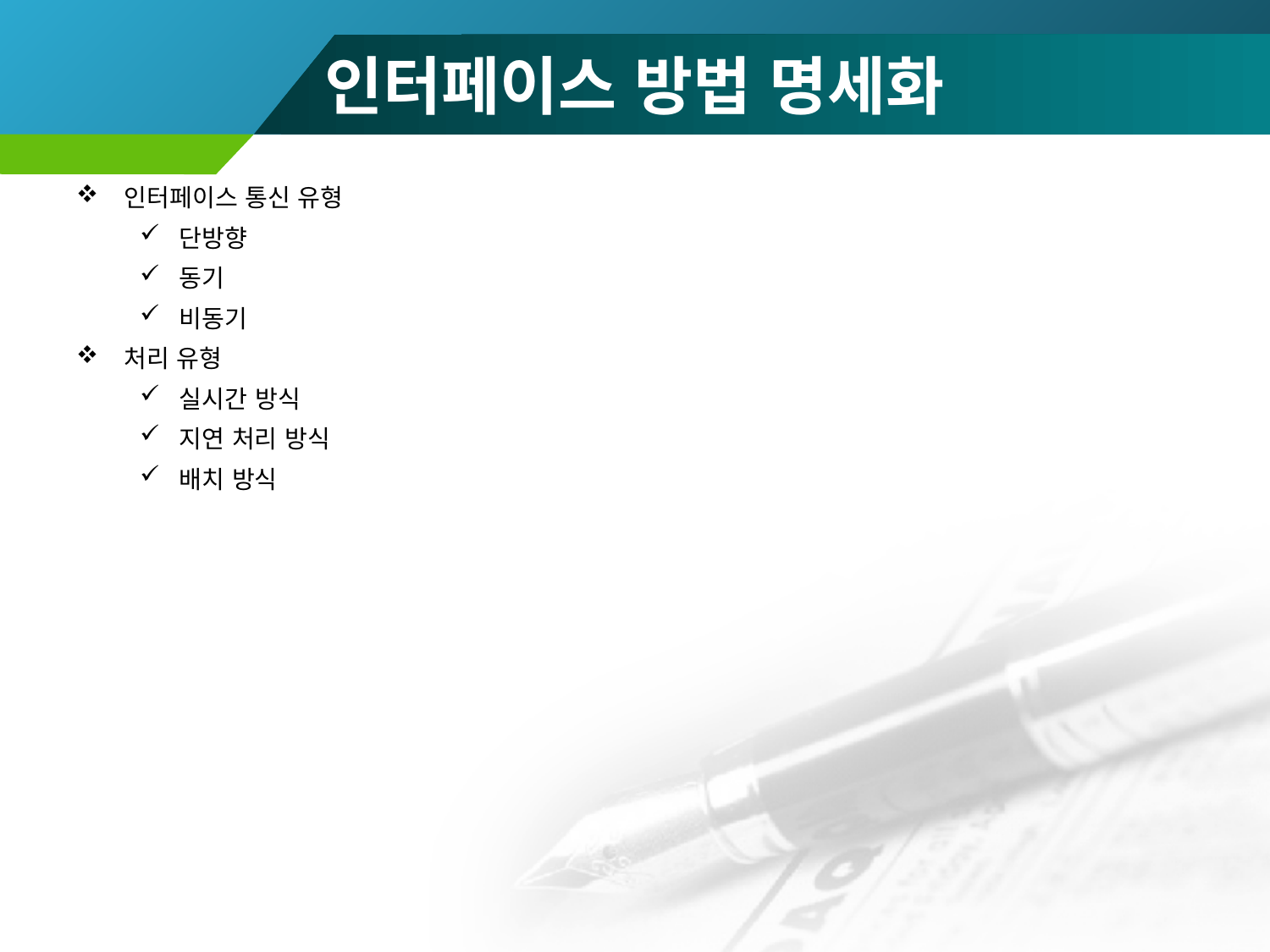

# 인터페이스 방법 명세화
인터페이스 통신 유형
단방향
동기
비동기
처리 유형
실시간 방식
지연 처리 방식
배치 방식